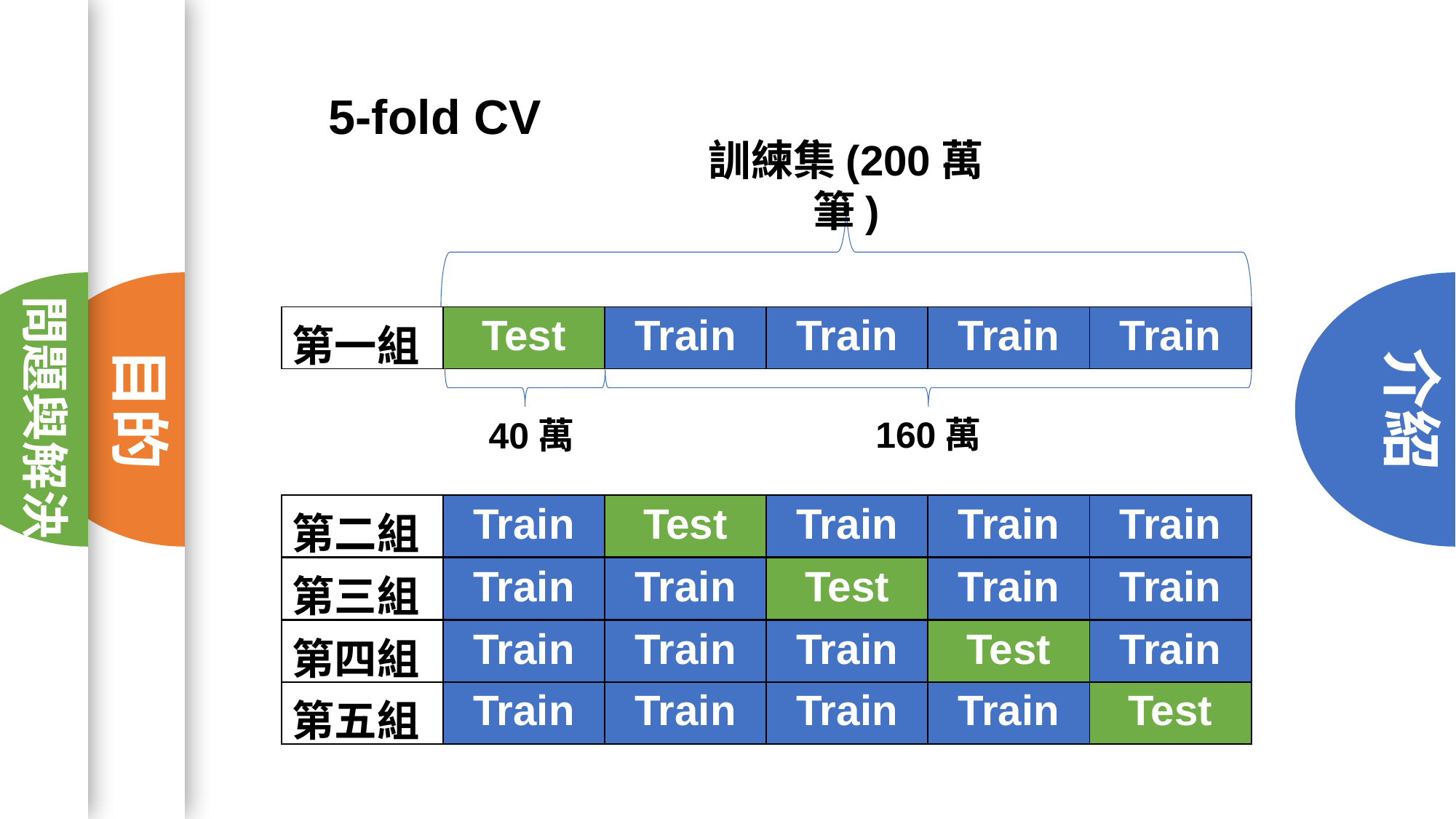

5-fold CV
訓練集(200萬筆)

問題與解決
| 第一組 | Test | Train | Train | Train | Train |
| --- | --- | --- | --- | --- | --- |

目的
介紹
160萬
40萬
| 第二組 | Train | Test | Train | Train | Train |
| --- | --- | --- | --- | --- | --- |
| 第三組 | Train | Train | Test | Train | Train |
| --- | --- | --- | --- | --- | --- |
| 第四組 | Train | Train | Train | Test | Train |
| --- | --- | --- | --- | --- | --- |
| 第五組 | Train | Train | Train | Train | Test |
| --- | --- | --- | --- | --- | --- |